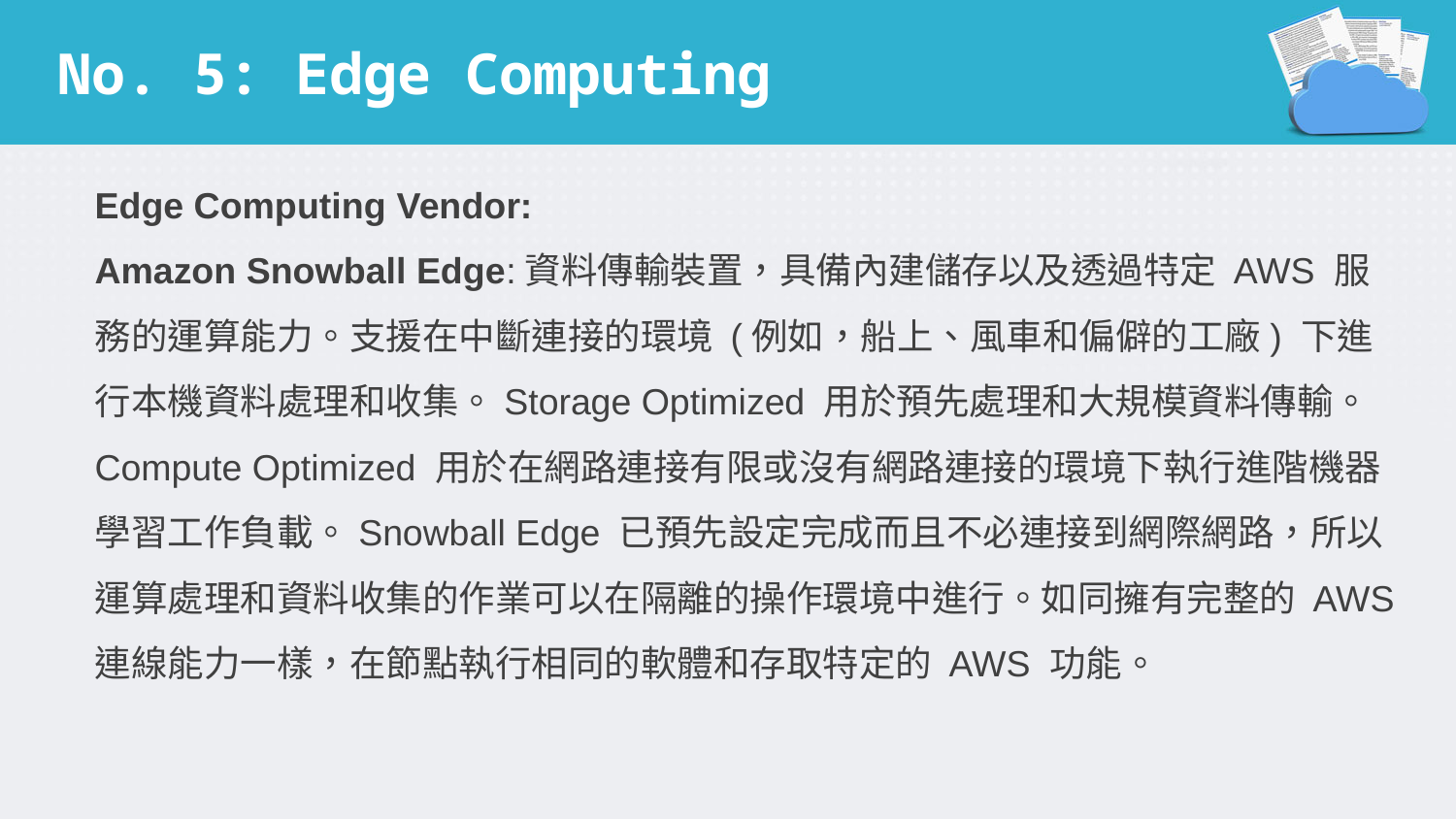

# No. 5: Edge Computing
Edge Computing Vendor:
Amazon Snowball Edge:資料傳輸裝置，具備內建儲存以及透過特定 AWS 服務的運算能力。支援在中斷連接的環境 (例如，船上、風車和偏僻的工廠) 下進行本機資料處理和收集。Storage Optimized 用於預先處理和大規模資料傳輸。
Compute Optimized 用於在網路連接有限或沒有網路連接的環境下執行進階機器學習工作負載。Snowball Edge 已預先設定完成而且不必連接到網際網路，所以運算處理和資料收集的作業可以在隔離的操作環境中進行。如同擁有完整的 AWS 連線能力一樣，在節點執行相同的軟體和存取特定的 AWS 功能。
敏捷性和生產率的提高。他們通過分析IT和業務數據，從而獲得收益

■

關於用戶交互，業務活動和支持IT系統行為的見解。

服務改善和成本降低。他們通過大大節省時間和精力來做到這一點

■

確定正常運行時間和性能問題的原因。行為預測通知

預測可以支持資源優化工作。

風險緩解。他們通過分析監視，配置和服務台數據來做到這一點。他們

■

從操作和安全角度識別異常。

競爭差異/破壞。他們通過對市場的快速響應來做到這一點

和基於機器的班次分析得出的最終用戶需求。